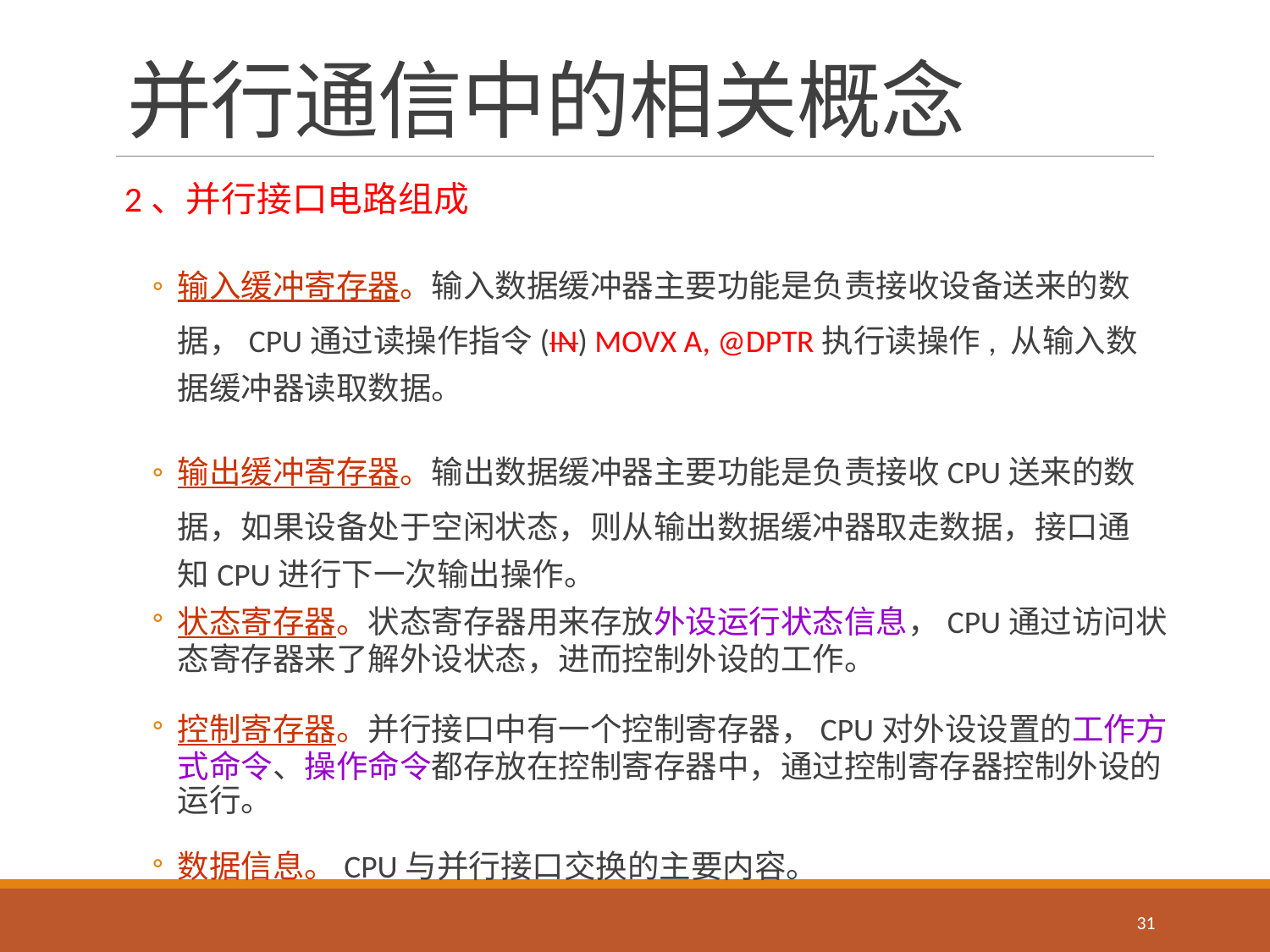

# 并行通信中的相关概念
2、并行接口电路组成
输入缓冲寄存器。输入数据缓冲器主要功能是负责接收设备送来的数据，CPU通过读操作指令(IN) MOVX A, @DPTR执行读操作, 从输入数据缓冲器读取数据。
输出缓冲寄存器。输出数据缓冲器主要功能是负责接收CPU送来的数据，如果设备处于空闲状态，则从输出数据缓冲器取走数据，接口通知CPU进行下一次输出操作。
状态寄存器。状态寄存器用来存放外设运行状态信息，CPU通过访问状态寄存器来了解外设状态，进而控制外设的工作。
控制寄存器。并行接口中有一个控制寄存器，CPU对外设设置的工作方式命令、操作命令都存放在控制寄存器中，通过控制寄存器控制外设的运行。
数据信息。CPU与并行接口交换的主要内容。

31